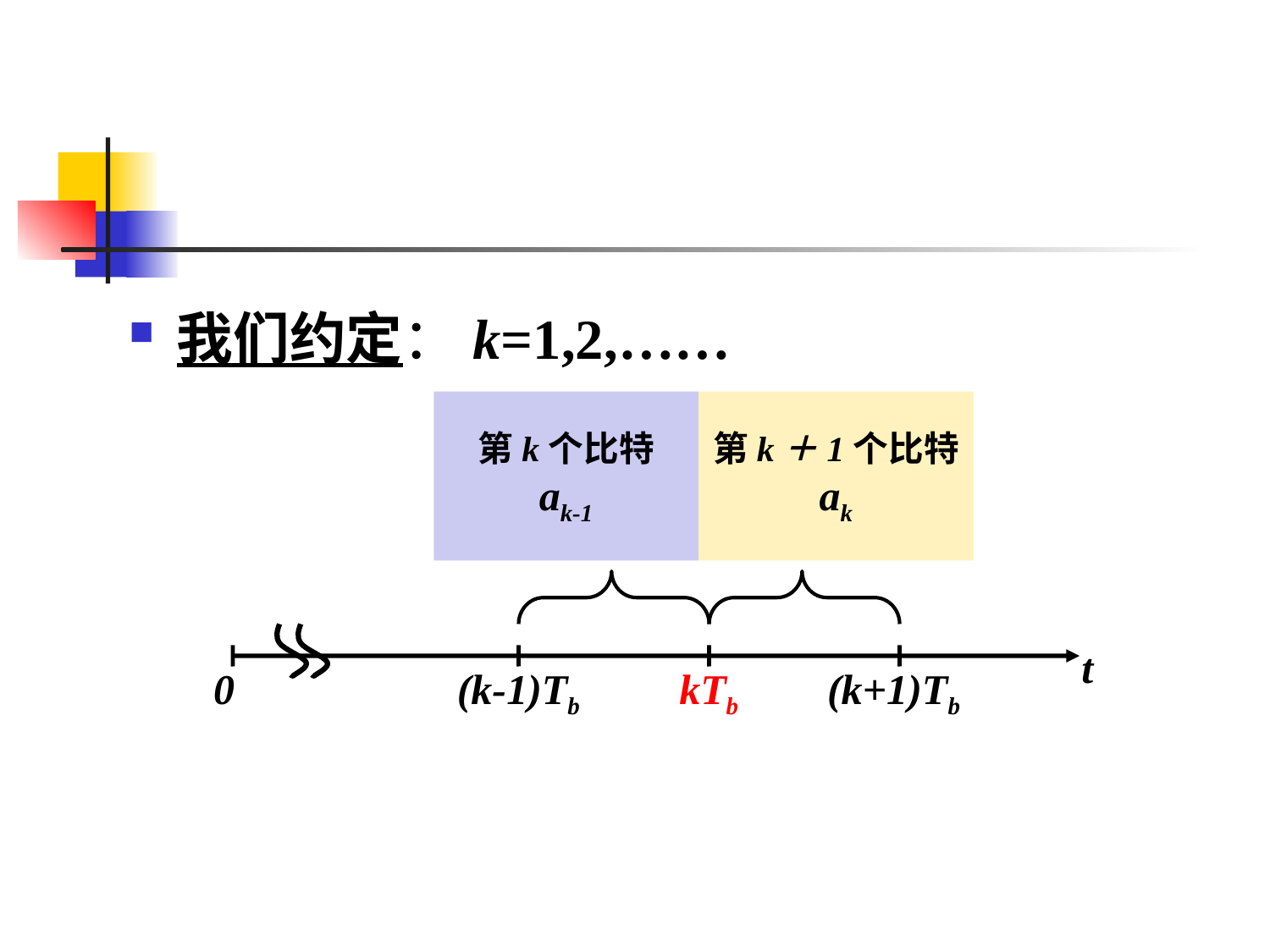

#
我们约定：k=1,2,……
第k个比特
ak-1
第k＋1个比特
ak

  t

  0

 (k-1)Tb
      kTb
  (k+1)Tb